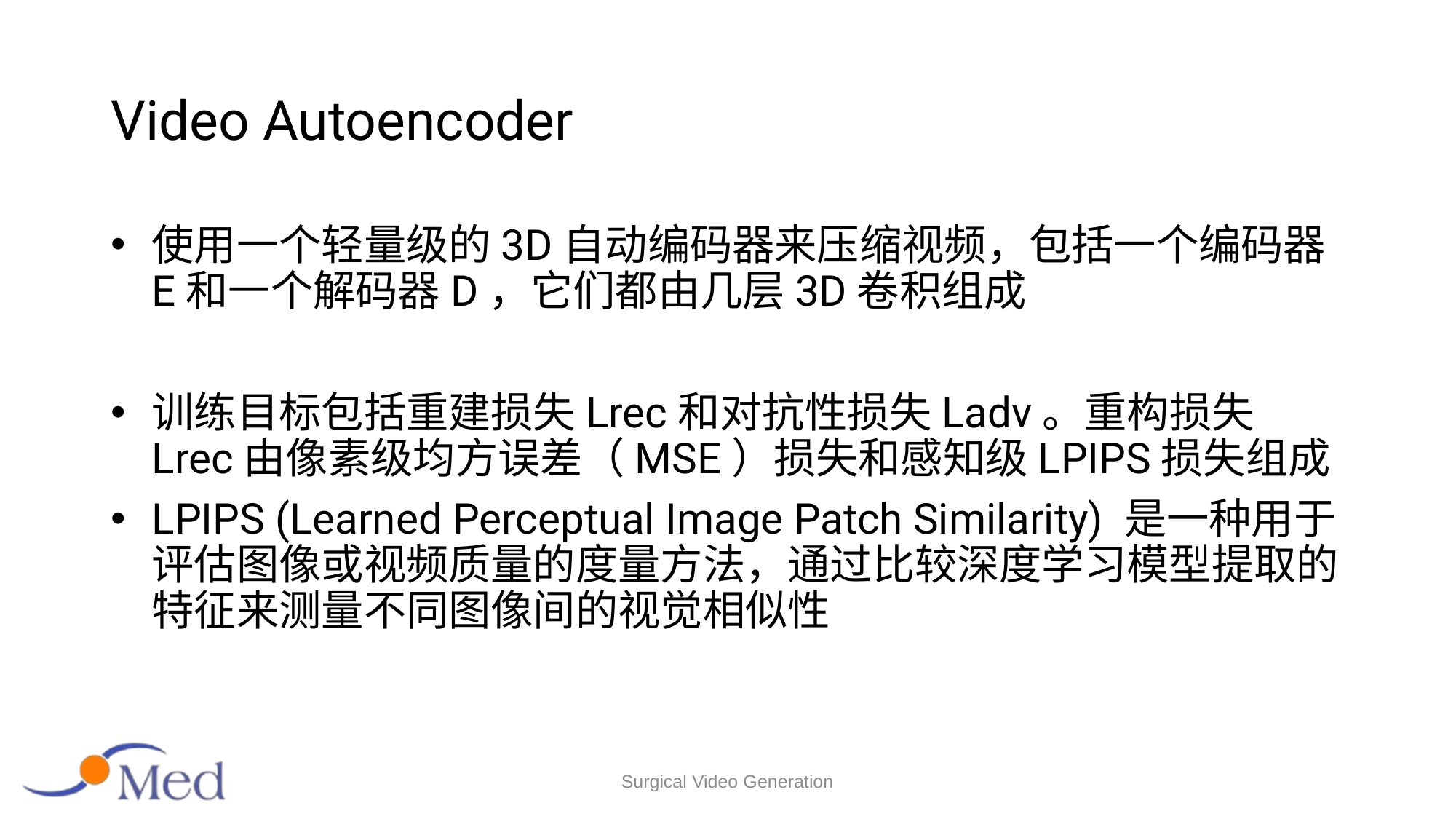

# Video Autoencoder
使用一个轻量级的3D自动编码器来压缩视频，包括一个编码器E和一个解码器D，它们都由几层3D卷积组成

训练目标包括重建损失Lrec和对抗性损失Ladv。重构损失Lrec由像素级均方误差（MSE）损失和感知级LPIPS损失组成
LPIPS (Learned Perceptual Image Patch Similarity) 是一种用于评估图像或视频质量的度量方法，通过比较深度学习模型提取的特征来测量不同图像间的视觉相似性

Surgical Video Generation
8